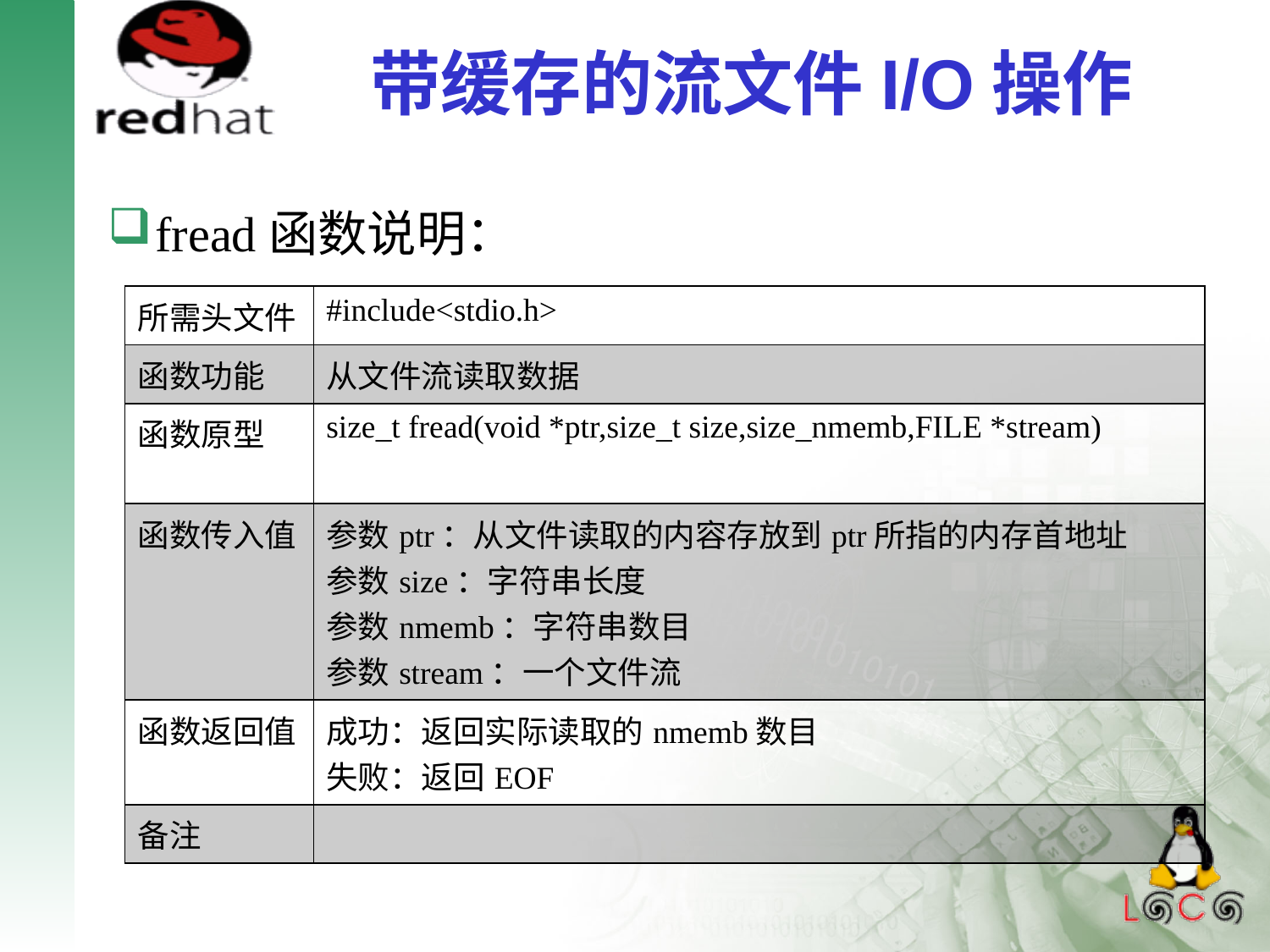

# 带缓存的流文件I/O操作
fread函数说明：

| 所需头文件 | #include<stdio.h> |
| --- | --- |
| 函数功能 | 从文件流读取数据 |
| 函数原型 | size\_t fread(void \*ptr,size\_t size,size\_nmemb,FILE \*stream) |
| 函数传入值 | 参数ptr：从文件读取的内容存放到ptr所指的内存首地址 参数size：字符串长度 参数nmemb：字符串数目 参数stream：一个文件流 |
| 函数返回值 | 成功：返回实际读取的nmemb数目 失败：返回EOF |
| 备注 |  |